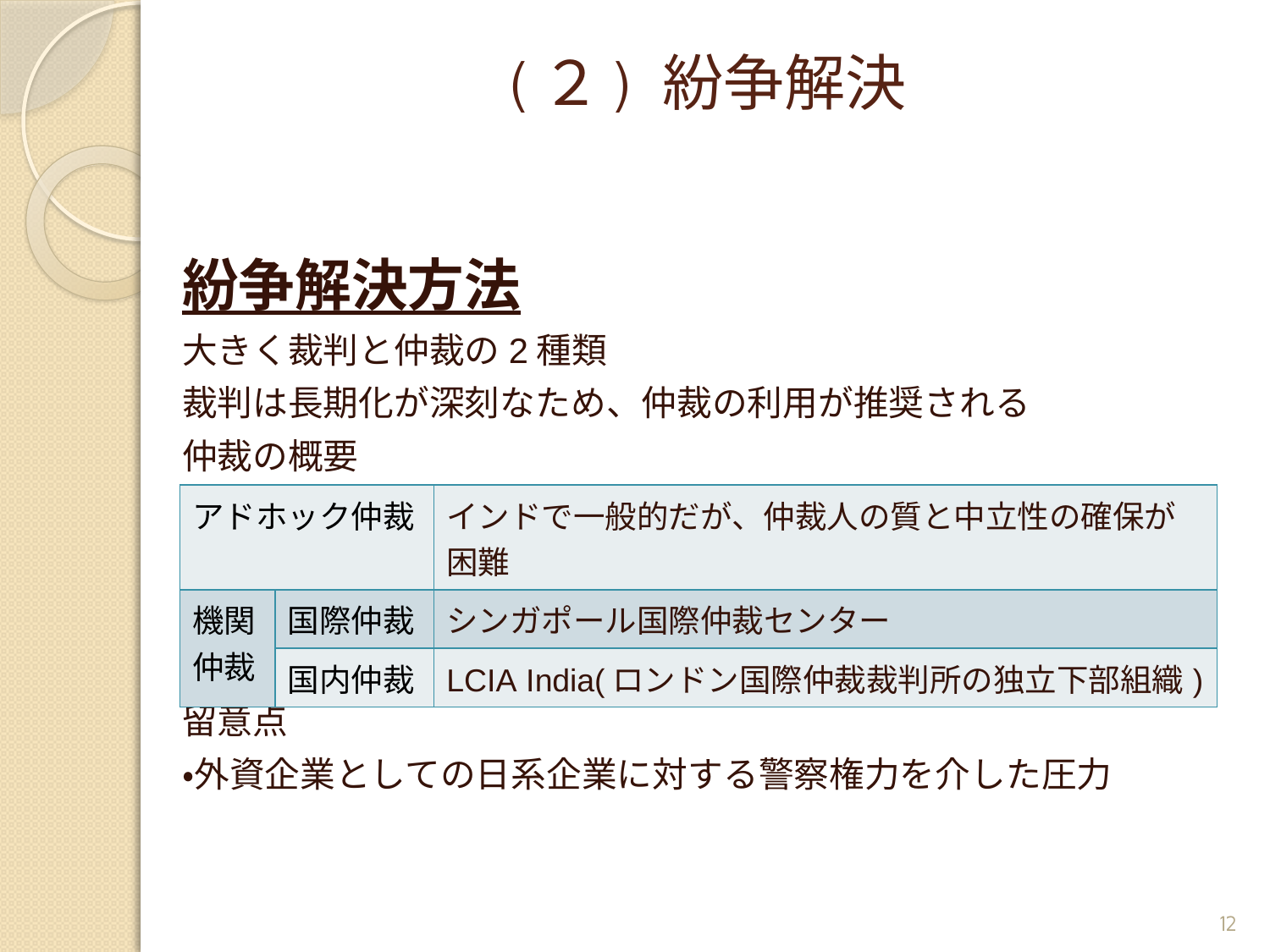

# (２) 紛争解決
紛争解決方法
大きく裁判と仲裁の2種類
裁判は長期化が深刻なため、仲裁の利用が推奨される
仲裁の概要

留意点
・外資企業としての日系企業に対する警察権力を介した圧力

| アドホック仲裁 |  | インドで一般的だが、仲裁人の質と中立性の確保が困難 |
| --- | --- | --- |
| 機関仲裁 | 国際仲裁 | シンガポール国際仲裁センター |
|  | 国内仲裁 | LCIA India(ロンドン国際仲裁裁判所の独立下部組織) |
12